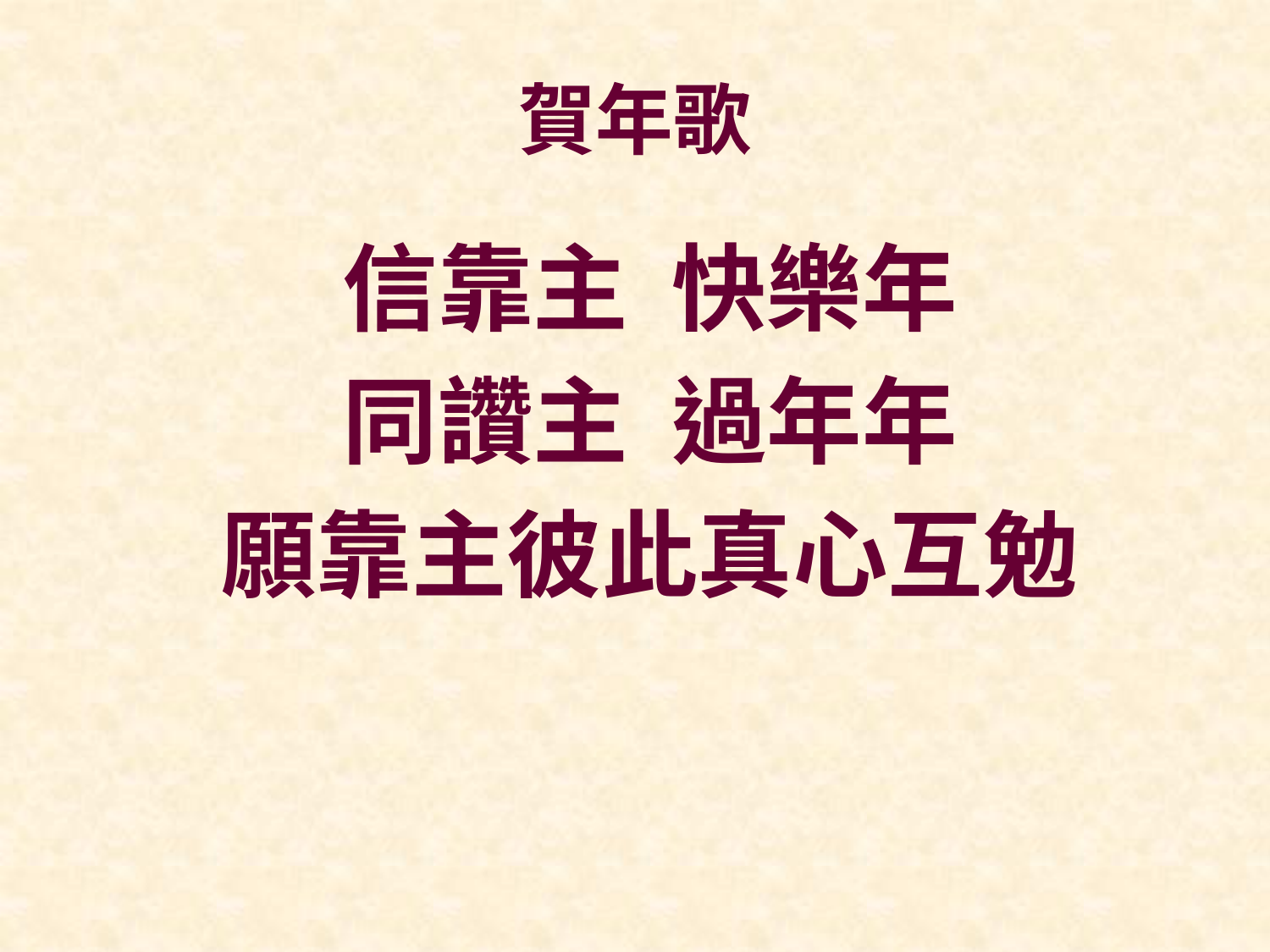

# 賀年歌
信靠主  快樂年
同讚主  過年年
願靠主彼此真心互勉